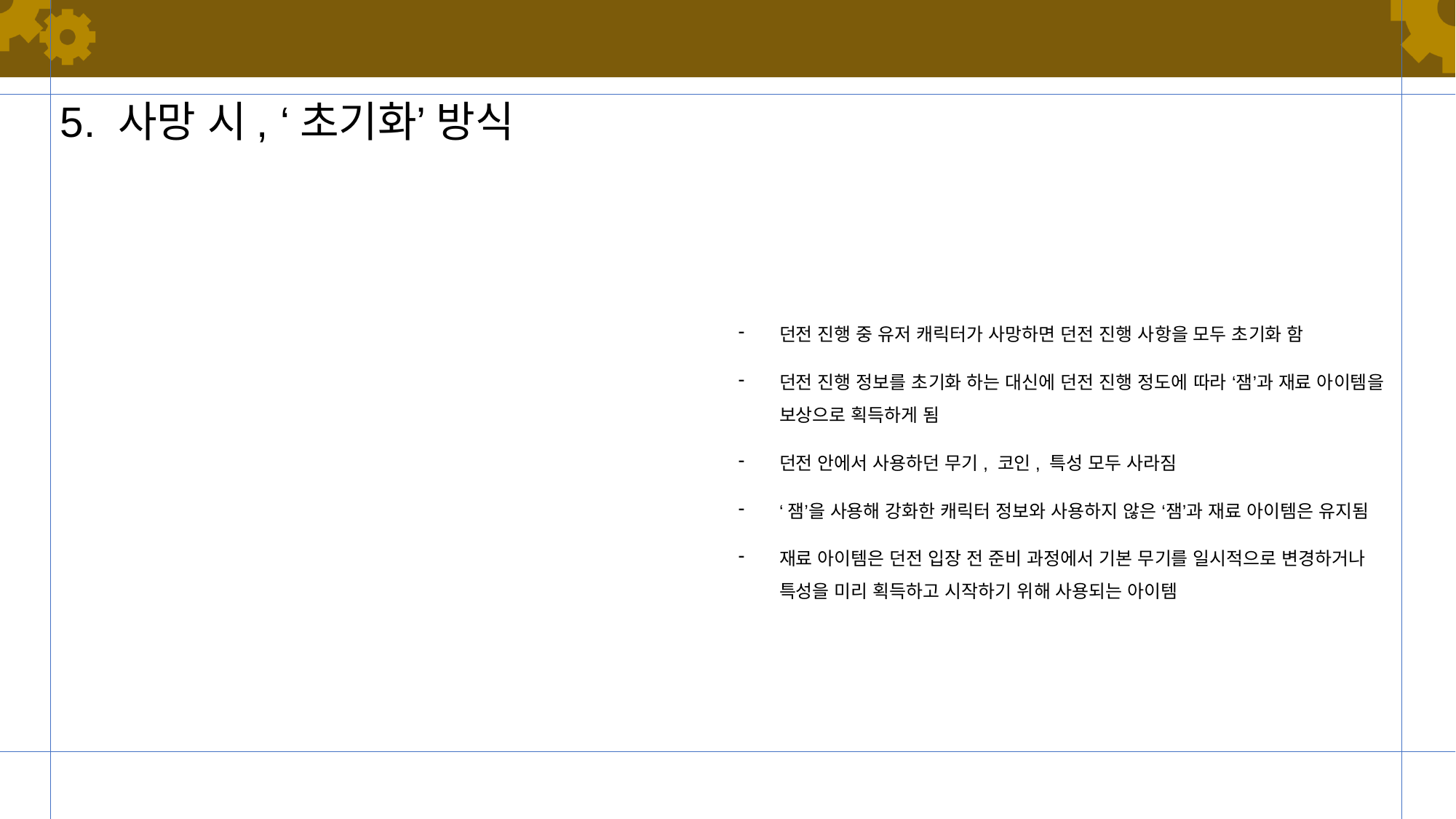

#
5. 사망 시, ‘초기화’ 방식
던전 진행 중 유저 캐릭터가 사망하면 던전 진행 사항을 모두 초기화 함
던전 진행 정보를 초기화 하는 대신에 던전 진행 정도에 따라 ‘잼’과 재료 아이템을 보상으로 획득하게 됨
던전 안에서 사용하던 무기, 코인, 특성 모두 사라짐
‘잼’을 사용해 강화한 캐릭터 정보와 사용하지 않은 ‘잼’과 재료 아이템은 유지됨
재료 아이템은 던전 입장 전 준비 과정에서 기본 무기를 일시적으로 변경하거나 특성을 미리 획득하고 시작하기 위해 사용되는 아이템